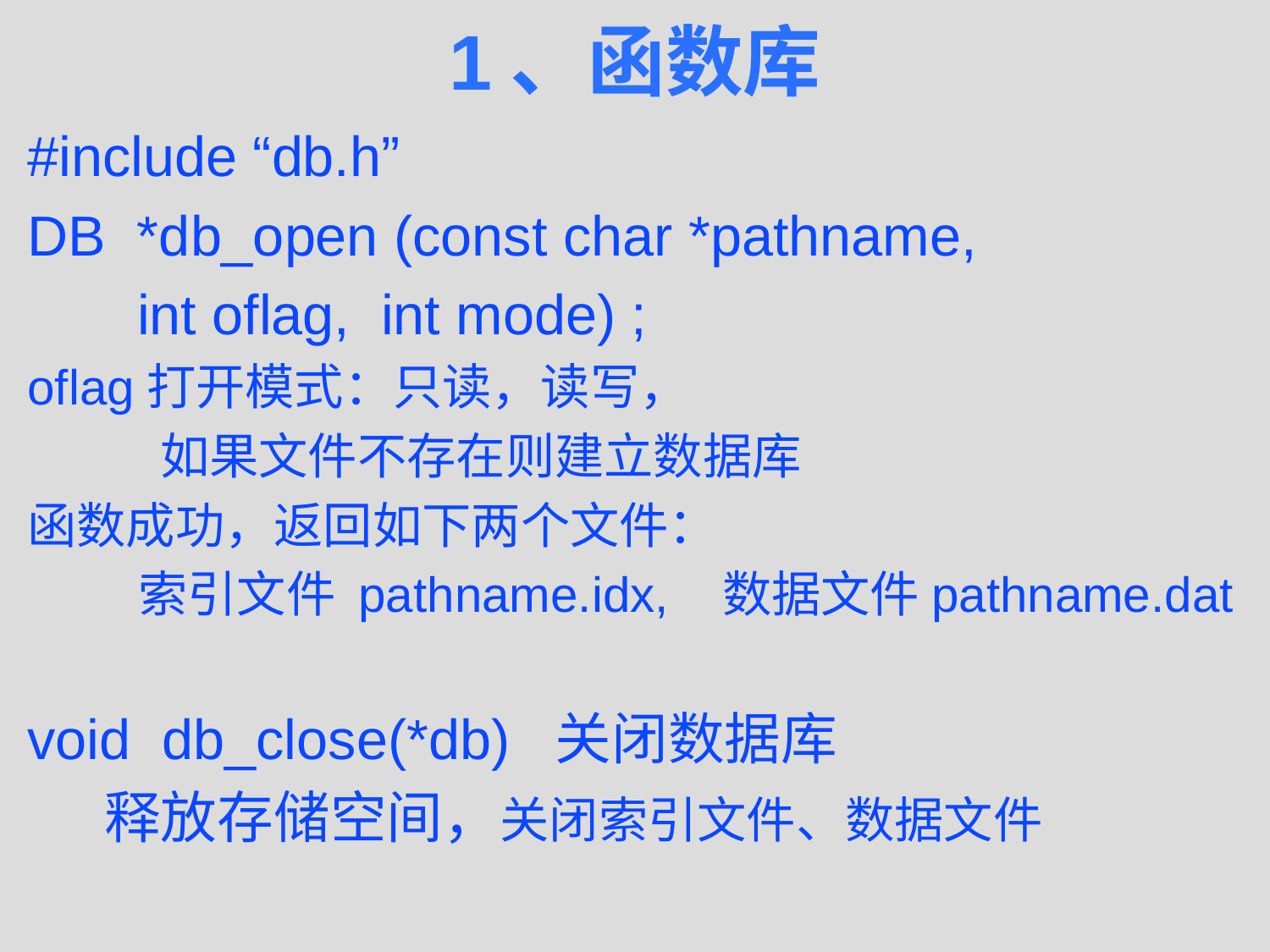

# 1、函数库
#include “db.h”
DB  *db_open (const char *pathname,
       int oflag,  int mode) ;
oflag打开模式：只读，读写，
           如果文件不存在则建立数据库
函数成功，返回如下两个文件：
         索引文件 pathname.idx,   数据文件pathname.dat

void  db_close(*db)  关闭数据库
     释放存储空间，关闭索引文件、数据文件